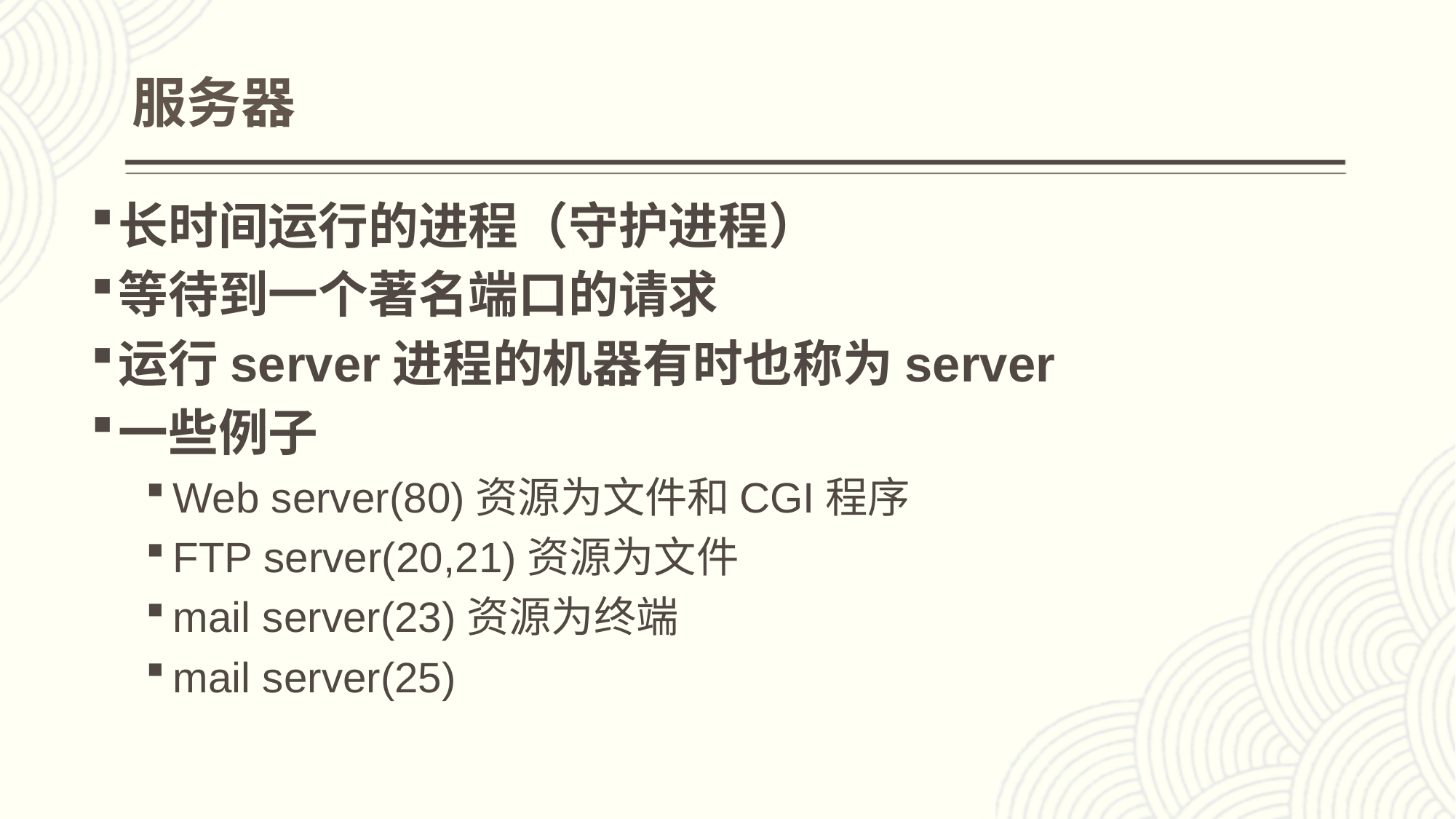

# 服务器
长时间运行的进程（守护进程）
等待到一个著名端口的请求
运行server进程的机器有时也称为server
一些例子
Web server(80)资源为文件和CGI程序
FTP server(20,21)资源为文件
mail server(23)资源为终端
mail server(25)